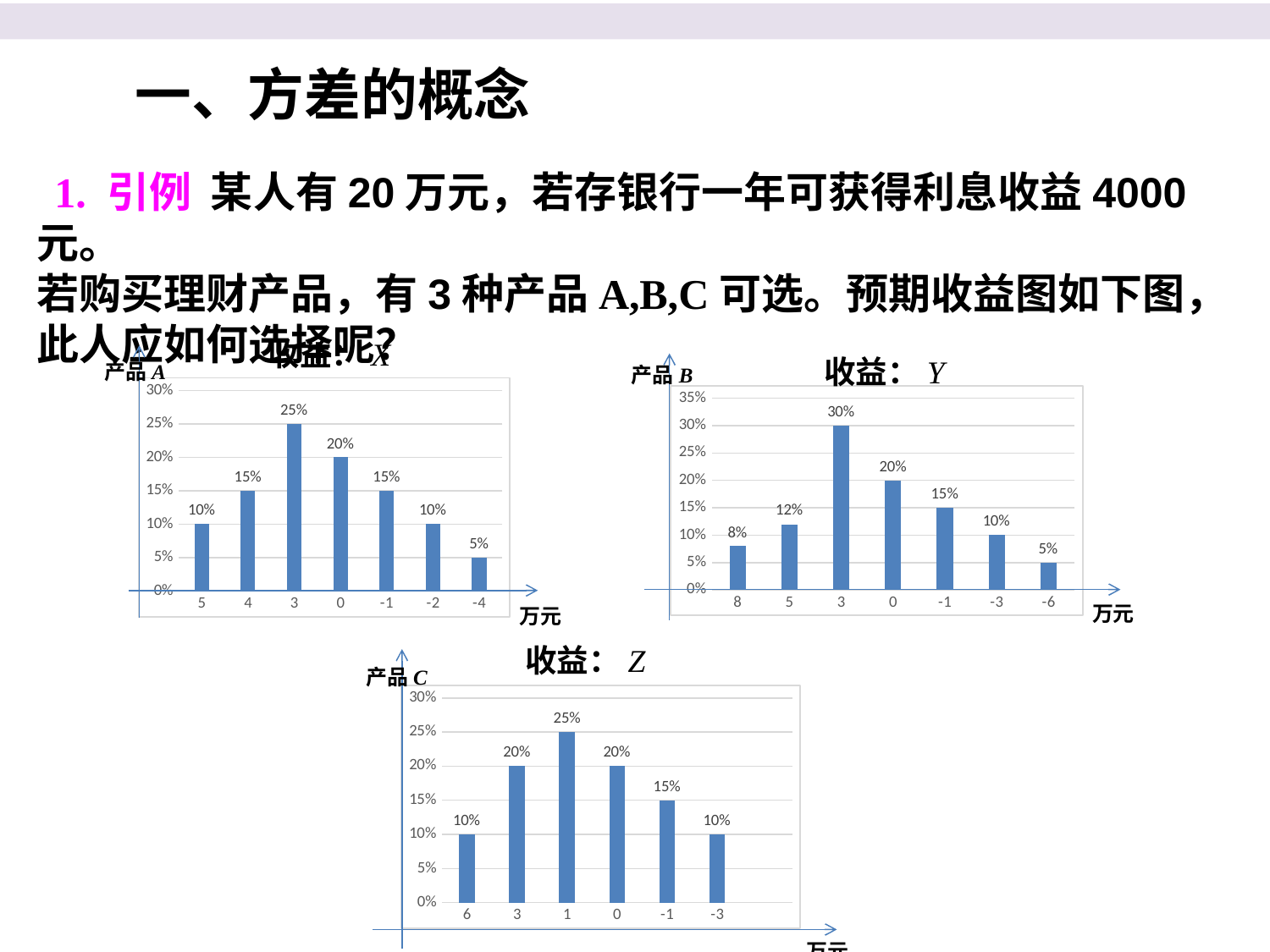

一、方差的概念
  1. 引例  某人有20万元，若存银行一年可获得利息收益4000元。
若购买理财产品，有3种产品A,B,C可选。预期收益图如下图，此人应如何选择呢？
收益：X
产品A

### Chart

| Category |  |
|---|---|
| 5 | 0.1 |
| 4 | 0.15 |
| 3 | 0.25 |
| 0 | 0.2 |
| -1 | 0.15 |
| -2 | 0.1 |
| -4 | 0.05 |
万元
收益：Y
产品B

### Chart

| Category |  |
|---|---|
| 8 | 0.08 |
| 5 | 0.12 |
| 3 | 0.3 |
| 0 | 0.2 |
| -1 | 0.15 |
| -3 | 0.1 |
| -6 | 0.05 |
万元
收益：Z
产品C

### Chart

| Category |  |
|---|---|
| 6 | 0.1 |
| 3 | 0.2 |
| 1 | 0.25 |
| 0 | 0.2 |
| -1 | 0.15 |
| -3 | 0.1 |
|  | None |
万元